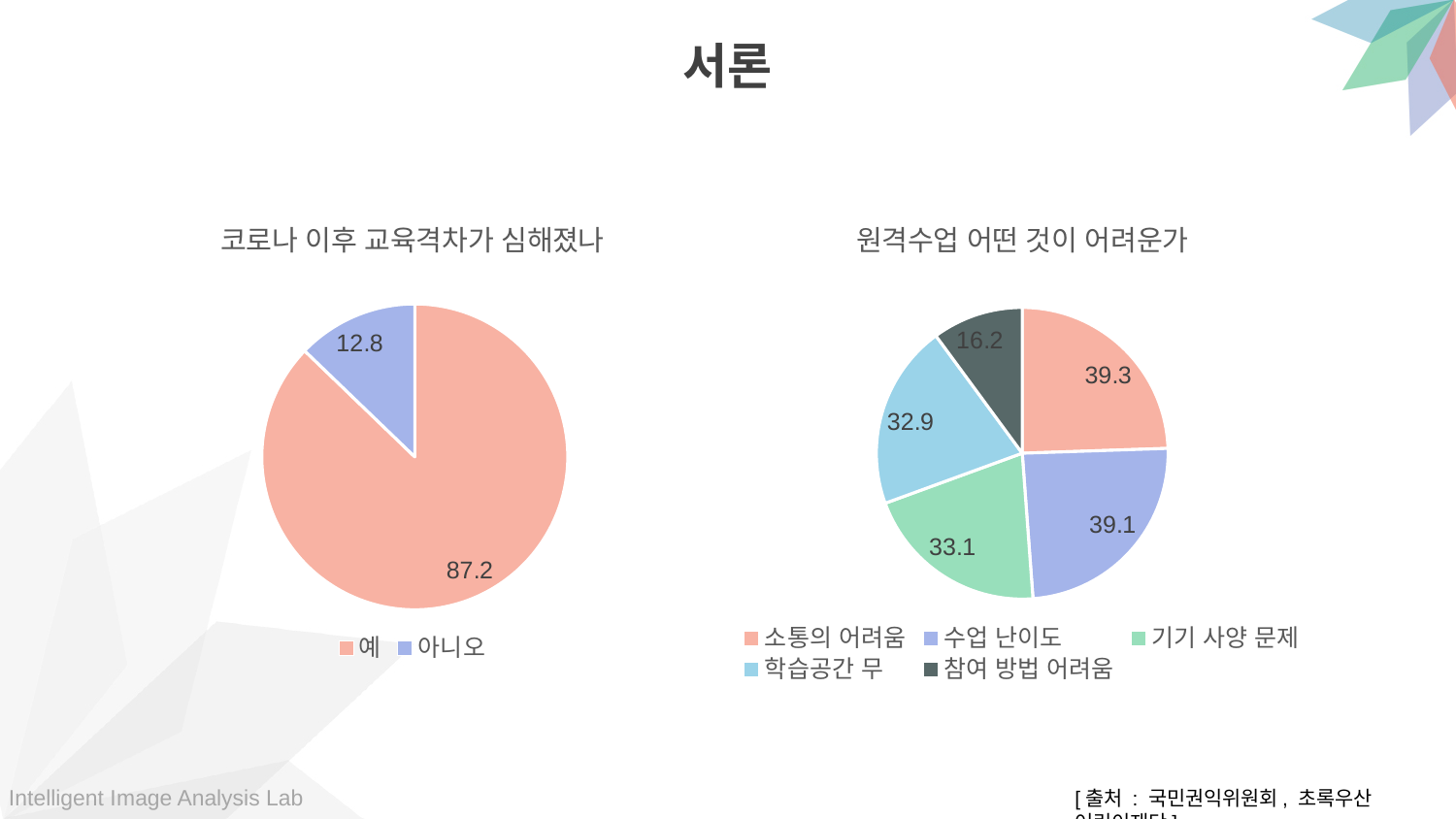

서론

### Chart: 코로나 이후 교육격차가 심해졌나

| Category | 코로나 이후 교육격차가 심해졌나 |
|---|---|
| 예 | 87.2 |
| 아니오 | 12.8 |

### Chart: 원격수업 어떤 것이 어려운가

| Category | 판매 |
|---|---|
| 소통의 어려움 | 39.3 |
| 수업 난이도 | 39.1 |
| 기기 사양 문제 | 33.1 |
| 학습공간 무 | 32.9 |
| 참여 방법 어려움 | 16.2 |
[출처 : 국민권익위원회, 초록우산 어린이재단]